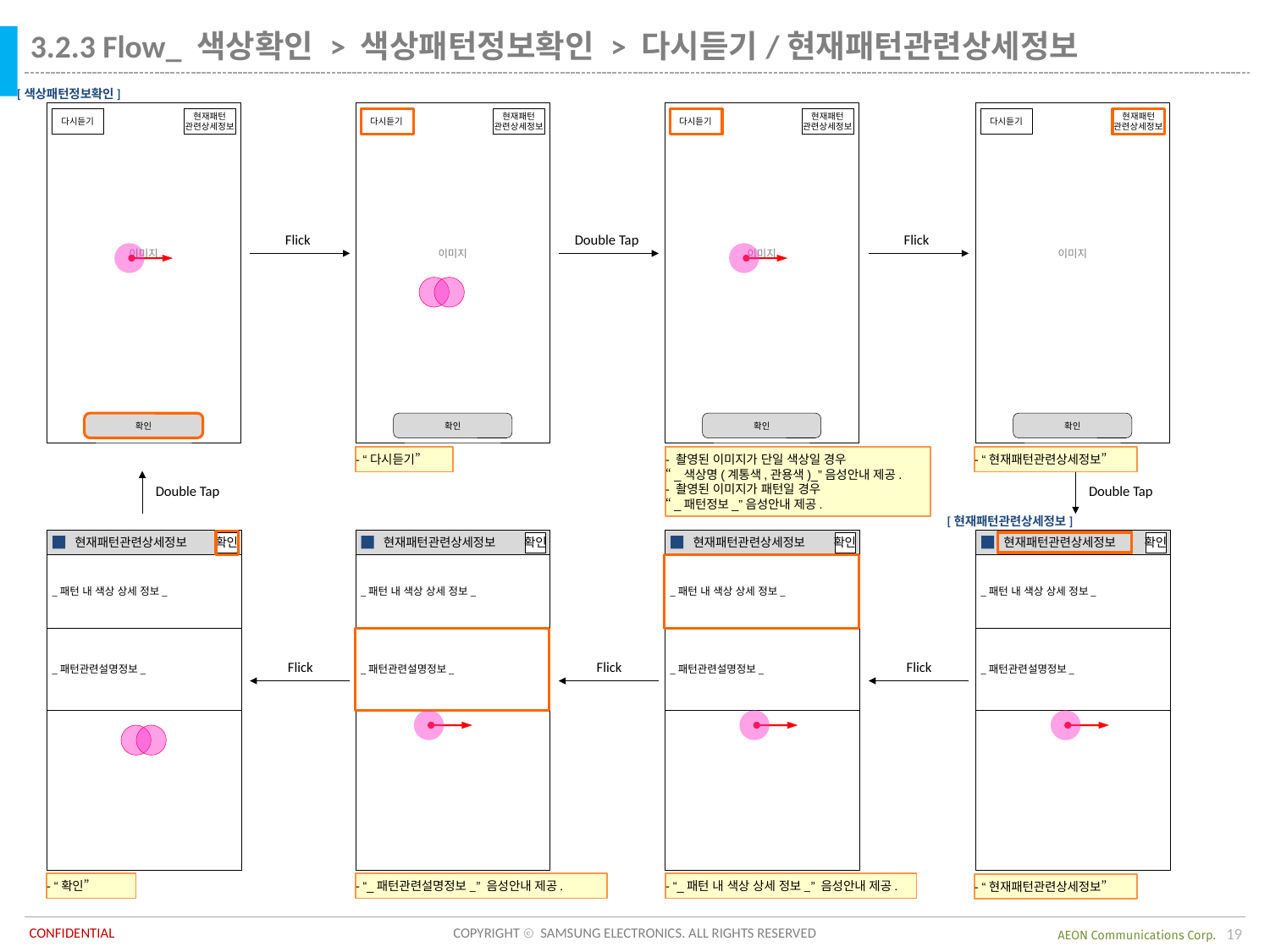

3.2.3 Flow_ 색상확인 > 색상패턴정보확인 > 다시듣기/현재패턴관련상세정보
[색상패턴정보확인]
이미지

다시듣기
현재패턴
관련상세정보
확인
이미지

다시듣기
현재패턴
관련상세정보
확인
이미지

다시듣기
현재패턴
관련상세정보
확인
이미지

다시듣기
현재패턴
관련상세정보
확인

Flick
Double Tap
Flick

- “다시듣기”
- 촬영된 이미지가 단일 색상일 경우
“_색상명(계통색,관용색)_”음성안내 제공.
- 촬영된 이미지가 패턴일 경우
“_패턴정보_”음성안내 제공.
- “현재패턴관련상세정보”
Double Tap
Double Tap
[현재패턴관련상세정보]

         현재패턴관련상세정보

확인
_패턴 내 색상 상세 정보_
_패턴관련설명정보_

         현재패턴관련상세정보

확인
_패턴 내 색상 상세 정보_
_패턴관련설명정보_

         현재패턴관련상세정보

확인
_패턴 내 색상 상세 정보_
_패턴관련설명정보_

         현재패턴관련상세정보

확인
_패턴 내 색상 상세 정보_
_패턴관련설명정보_

Flick
Flick
Flick

- “확인”
- “_패턴관련설명정보_” 음성안내 제공.
- “_패턴 내 색상 상세 정보_” 음성안내 제공.
- “현재패턴관련상세정보”
19